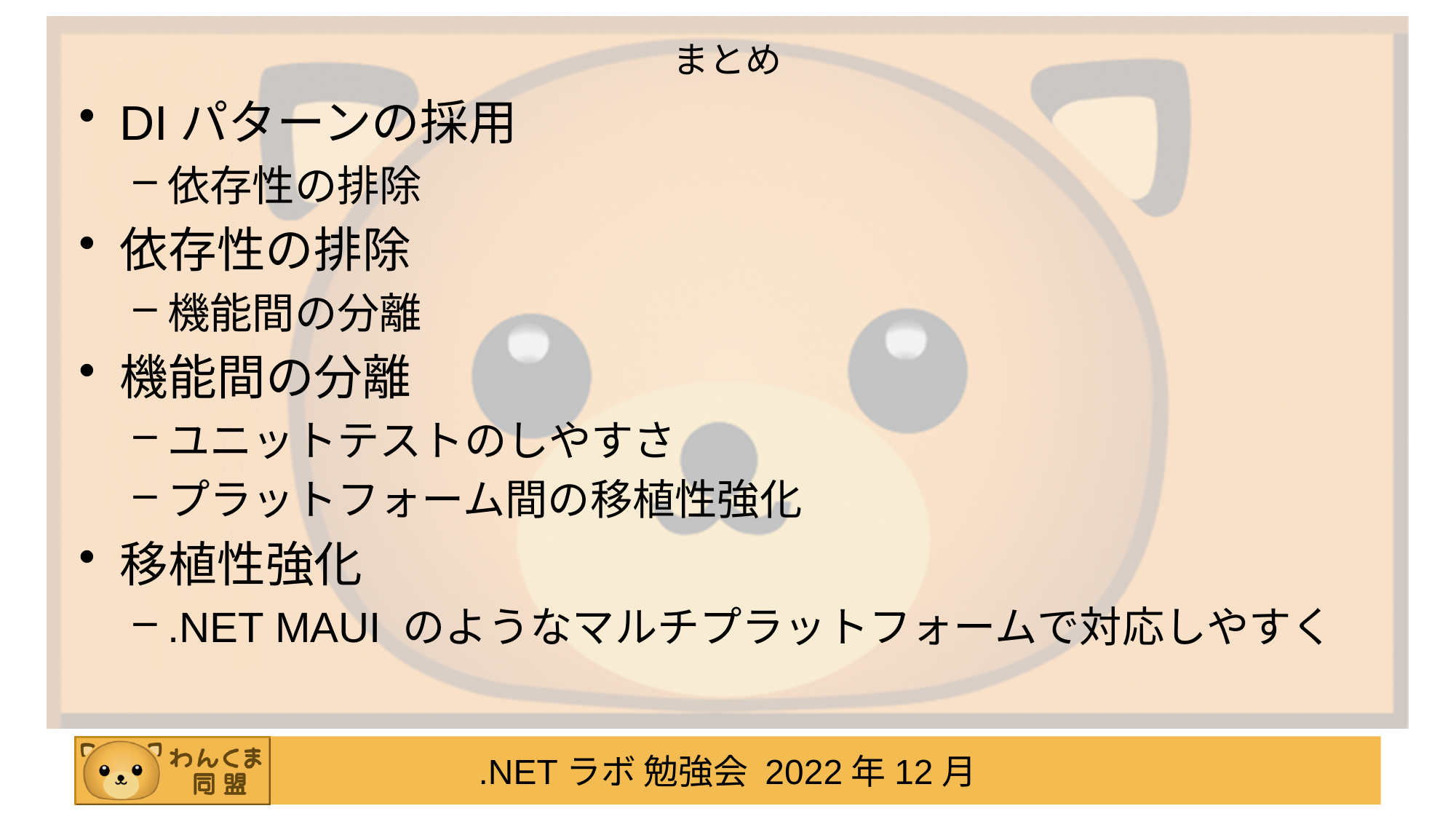

# まとめ
DIパターンの採用
依存性の排除
依存性の排除
機能間の分離
機能間の分離
ユニットテストのしやすさ
プラットフォーム間の移植性強化
移植性強化
.NET MAUI のようなマルチプラットフォームで対応しやすく